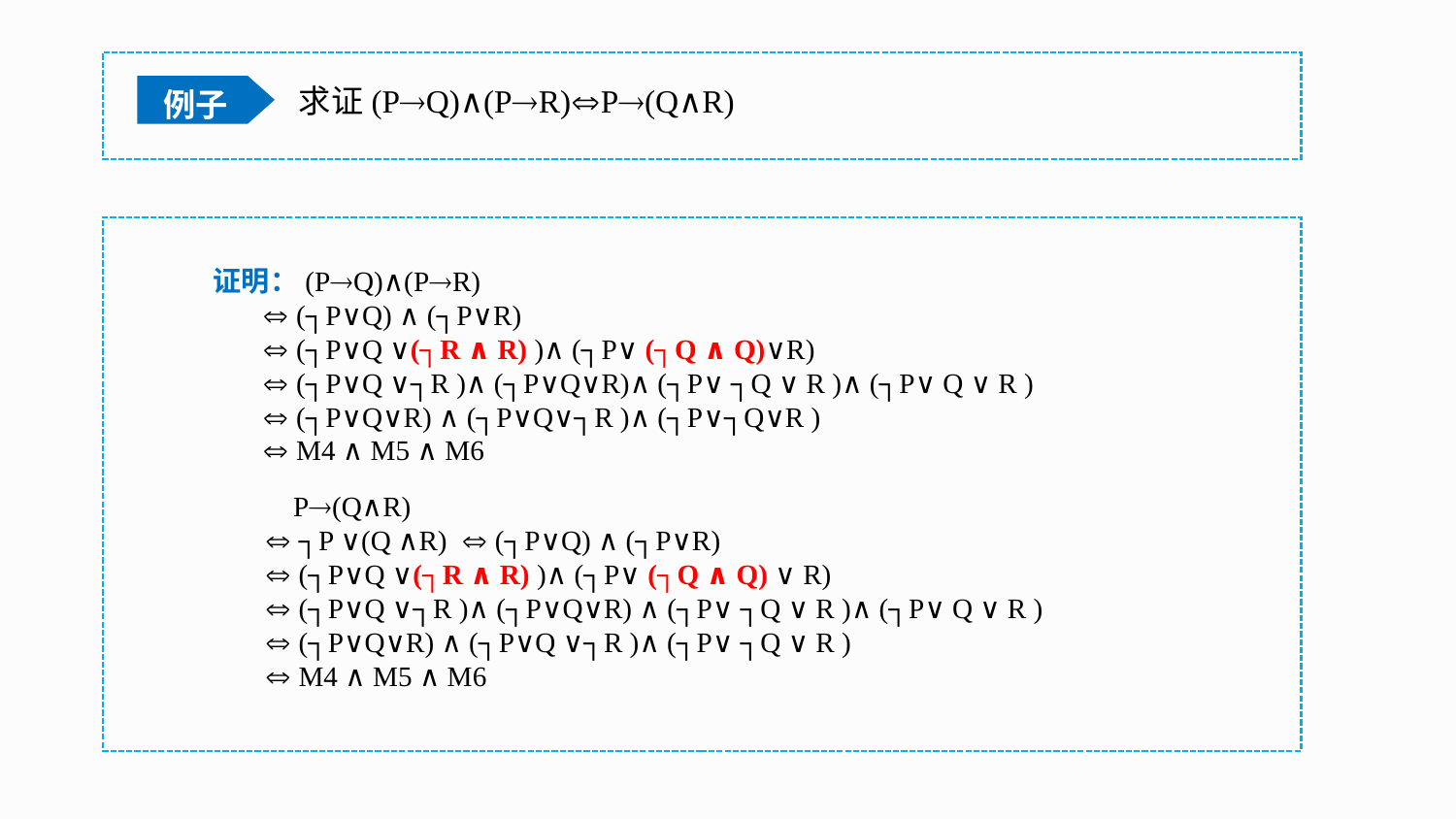

求证(P→Q)∧(P→R)⇔P→(Q∧R)
例子

证明：(P→Q)∧(P→R)
       ⇔ (┐P∨Q) ∧ (┐P∨R)
       ⇔ (┐P∨Q ∨(┐R ∧ R) )∧ (┐P∨ (┐Q ∧ Q)∨R)
       ⇔ (┐P∨Q ∨┐R )∧ (┐P∨Q∨R)∧ (┐P∨ ┐Q ∨ R )∧ (┐P∨ Q ∨ R )
       ⇔ (┐P∨Q∨R) ∧ (┐P∨Q∨┐R )∧ (┐P∨┐Q∨R )
       ⇔ M4 ∧ M5 ∧ M6

           P→(Q∧R)
       ⇔ ┐P ∨(Q ∧R)  ⇔ (┐P∨Q) ∧ (┐P∨R)
       ⇔ (┐P∨Q ∨(┐R ∧ R) )∧ (┐P∨ (┐Q ∧ Q) ∨ R)
       ⇔ (┐P∨Q ∨┐R )∧ (┐P∨Q∨R) ∧ (┐P∨ ┐Q ∨ R )∧ (┐P∨ Q ∨ R )
       ⇔ (┐P∨Q∨R) ∧ (┐P∨Q ∨┐R )∧ (┐P∨ ┐Q ∨ R )
       ⇔ M4 ∧ M5 ∧ M6